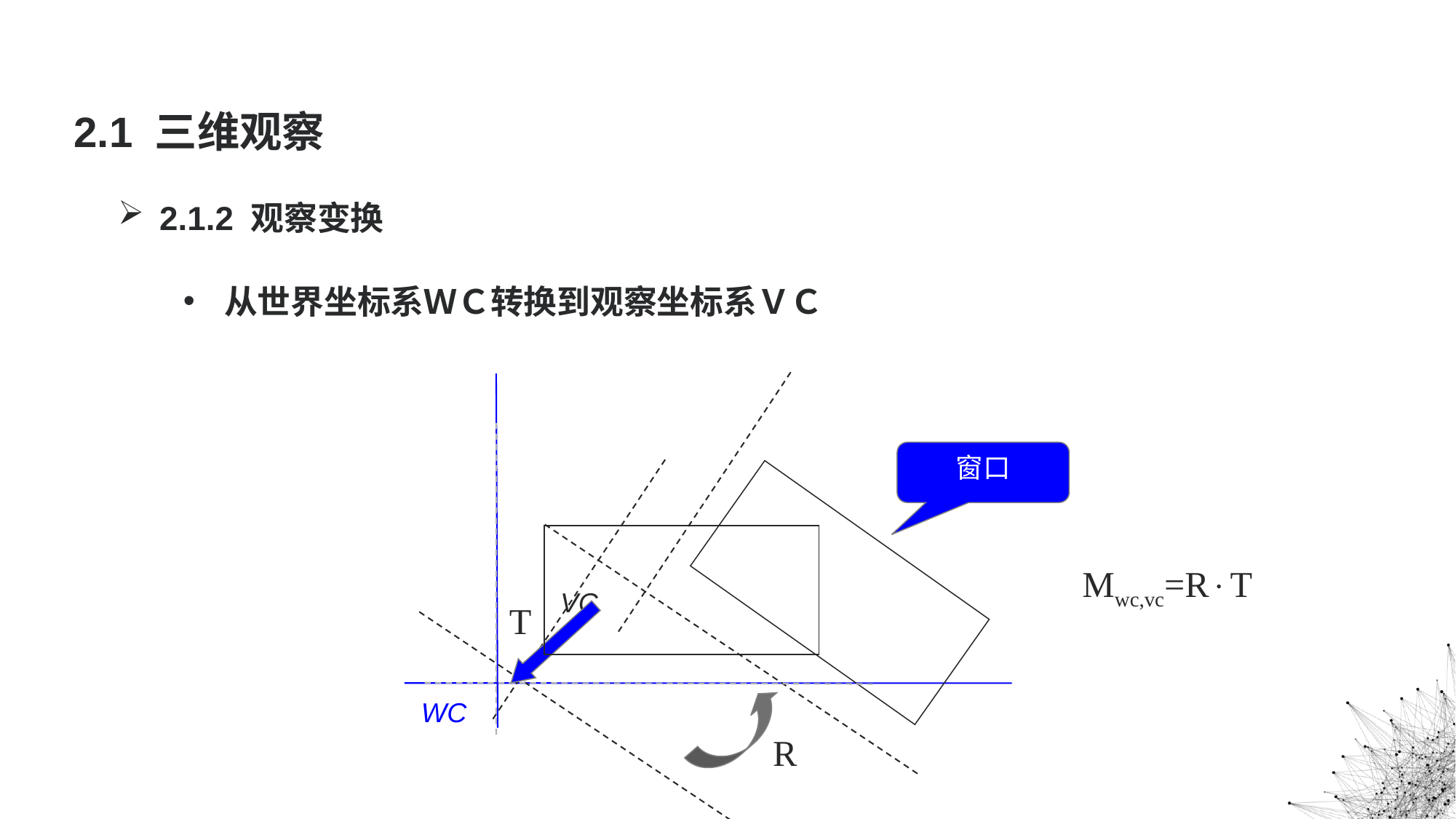

2.1 三维观察
2.1.2 观察变换
从世界坐标系ＷＣ转换到观察坐标系ＶＣ

窗口

Mwc,vc=R⋅T
VC
T

WC

R